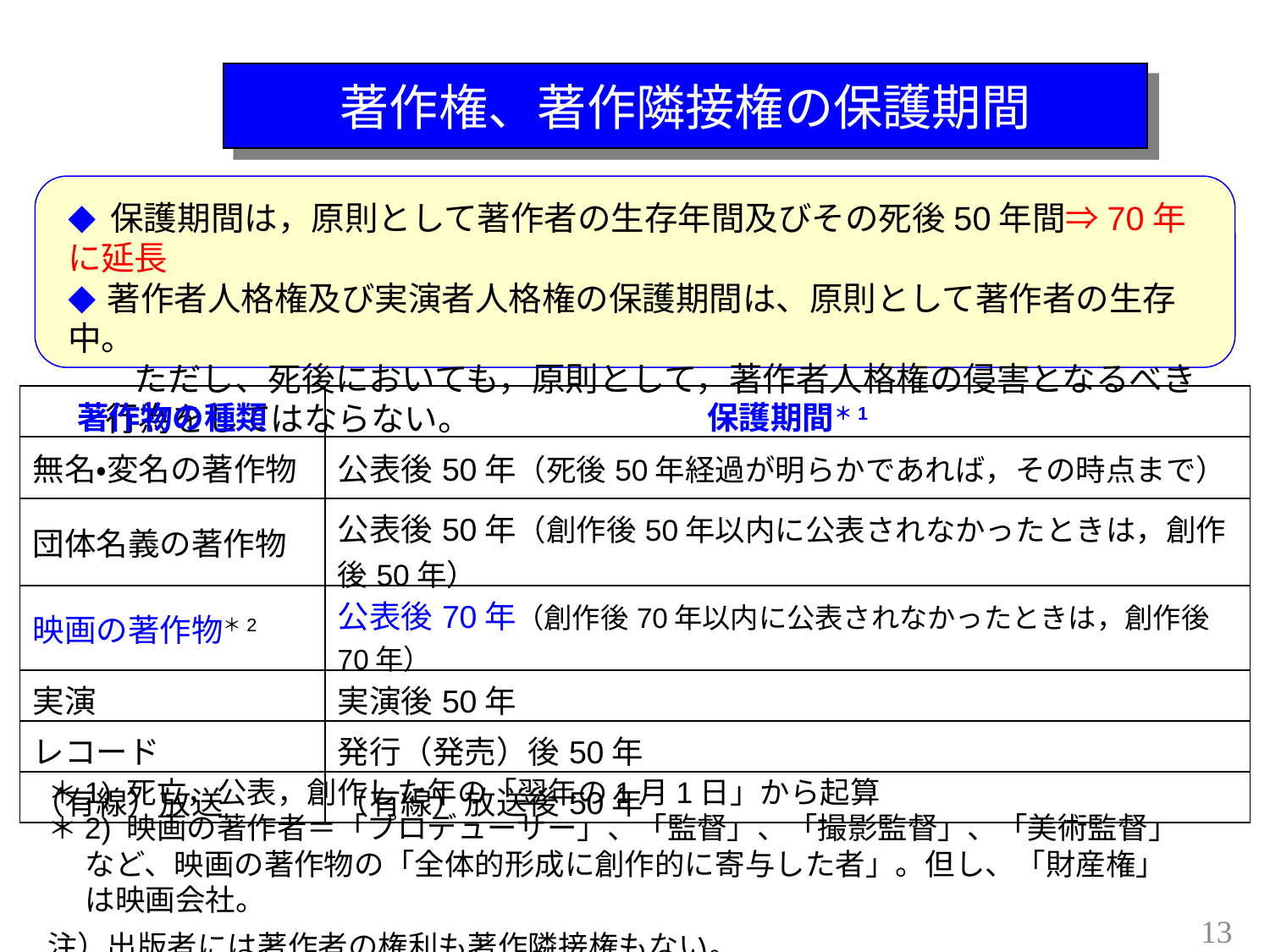

著作権、著作隣接権の保護期間

◆ 保護期間は，原則として著作者の生存年間及びその死後50年間⇒70年に延長
◆ 著作者人格権及び実演者人格権の保護期間は、原則として著作者の生存中。
　　ただし、死後においても，原則として，著作者人格権の侵害となるべき行為をしてはならない。
| 著作物の種類 | 保護期間＊1 |
| --- | --- |
| 無名・変名の著作物 | 公表後50年（死後50年経過が明らかであれば，その時点まで） |
| 団体名義の著作物 | 公表後50年（創作後50年以内に公表されなかったときは，創作後50年） |
| 映画の著作物＊2 | 公表後70年（創作後70年以内に公表されなかったときは，創作後70年） |
| 実演 | 実演後50年 |
| レコード | 発行（発売）後50年 |
| （有線）放送 | （有線）放送後50年 |
＊1) 死亡，公表，創作した年の「翌年の1月1日」から起算
＊2) 映画の著作者＝「プロデューサー」、「監督」、「撮影監督」、「美術監督」など、映画の著作物の「全体的形成に創作的に寄与した者」。但し、「財産権」は映画会社。
注）出版者には著作者の権利も著作隣接権もない。
13